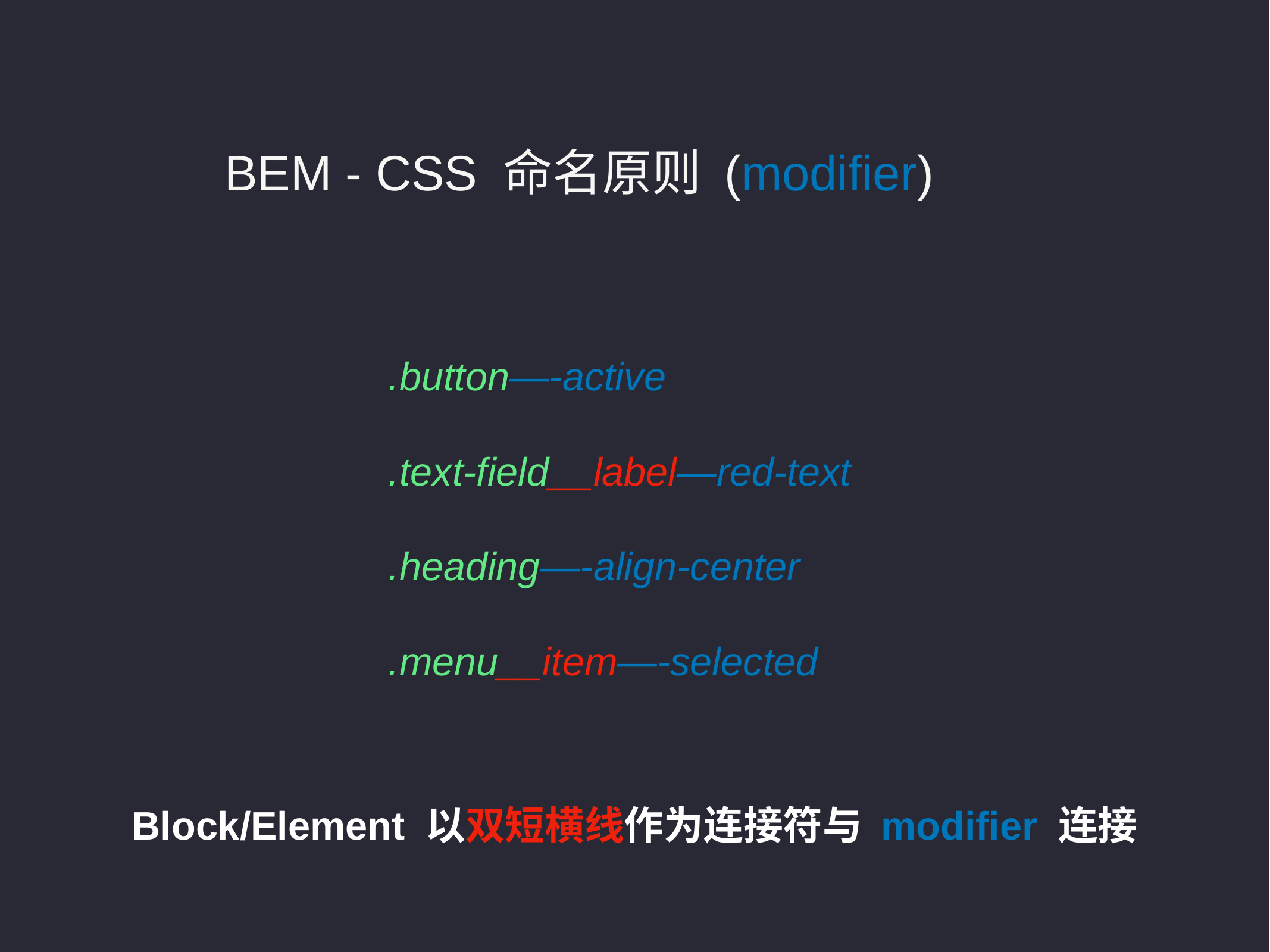

BEM - CSS 命名原则 (modifier)
.button—-active
.text-field__label—red-text
.heading—-align-center
.menu__item—-selected
Block/Element 以双短横线作为连接符与 modifier 连接